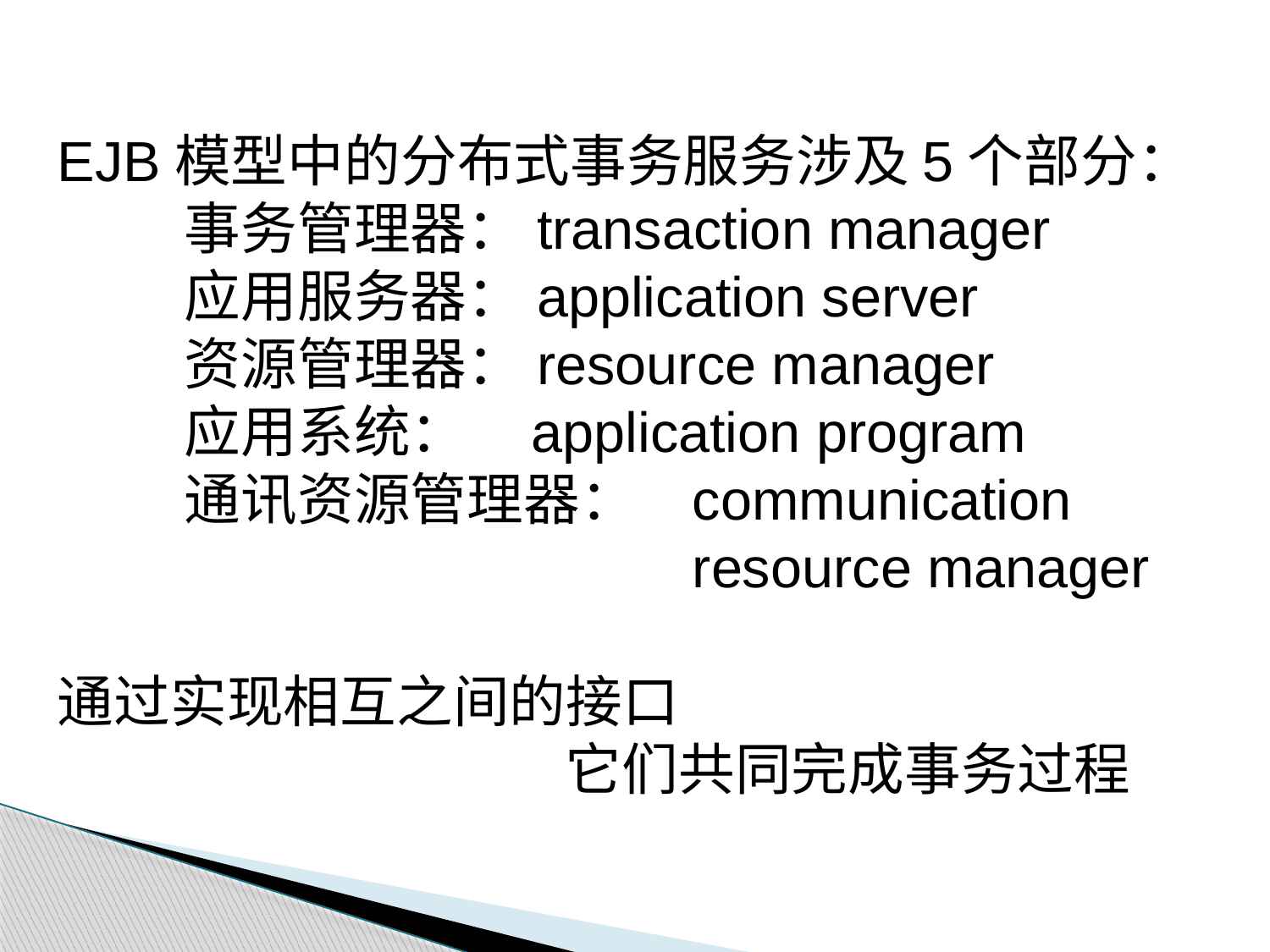

EJB模型中的分布式事务服务涉及5个部分：
	事务管理器：transaction manager
	应用服务器：application server
	资源管理器：resource manager
	应用系统：    application program
	通讯资源管理器：	communication
					resource manager

通过实现相互之间的接口
				它们共同完成事务过程